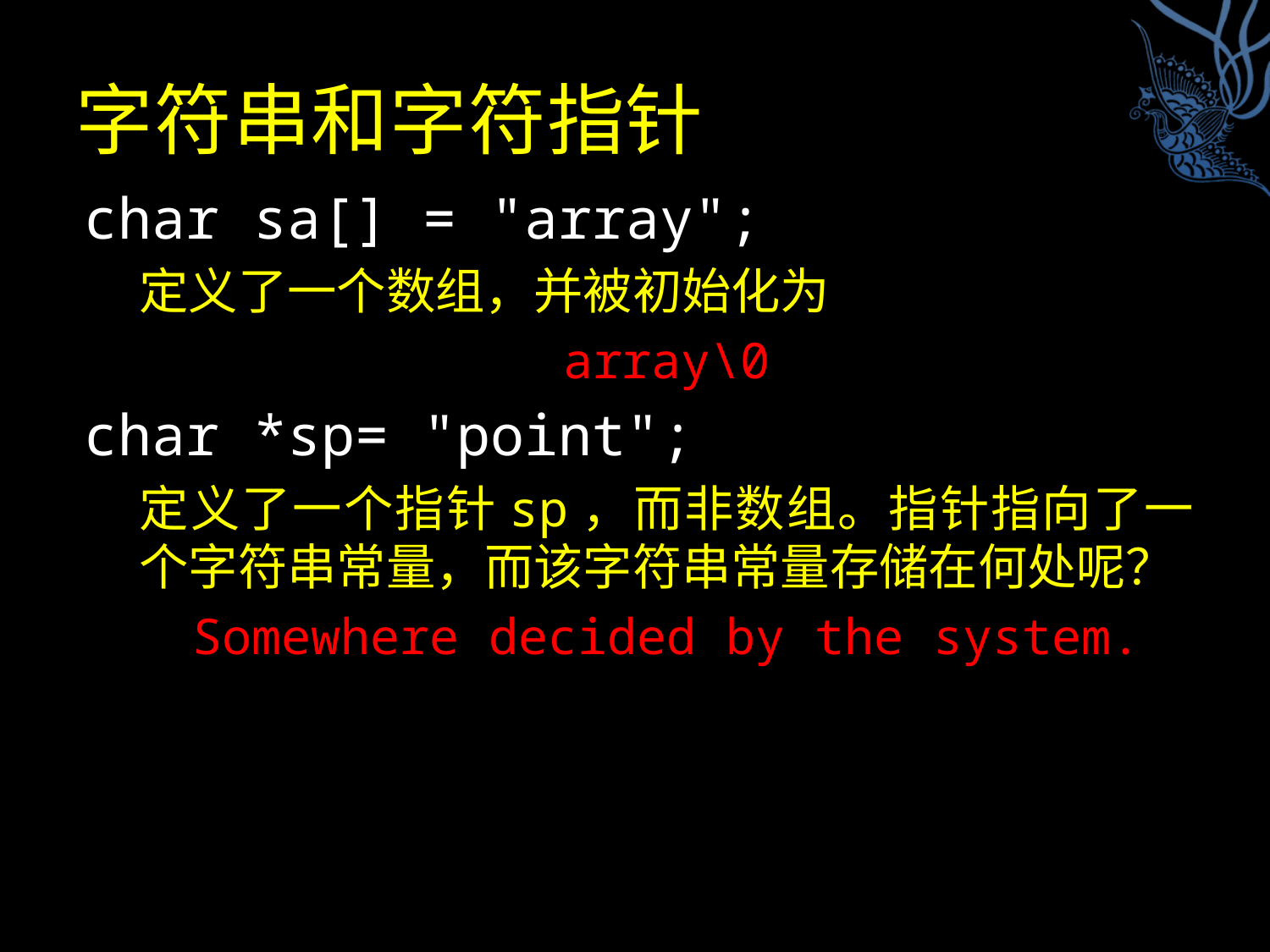

# 字符串和字符指针
char sa[] = "array";
定义了一个数组，并被初始化为
array\0
char *sp= "point";
定义了一个指针sp，而非数组。指针指向了一个字符串常量，而该字符串常量存储在何处呢？
Somewhere decided by the system.